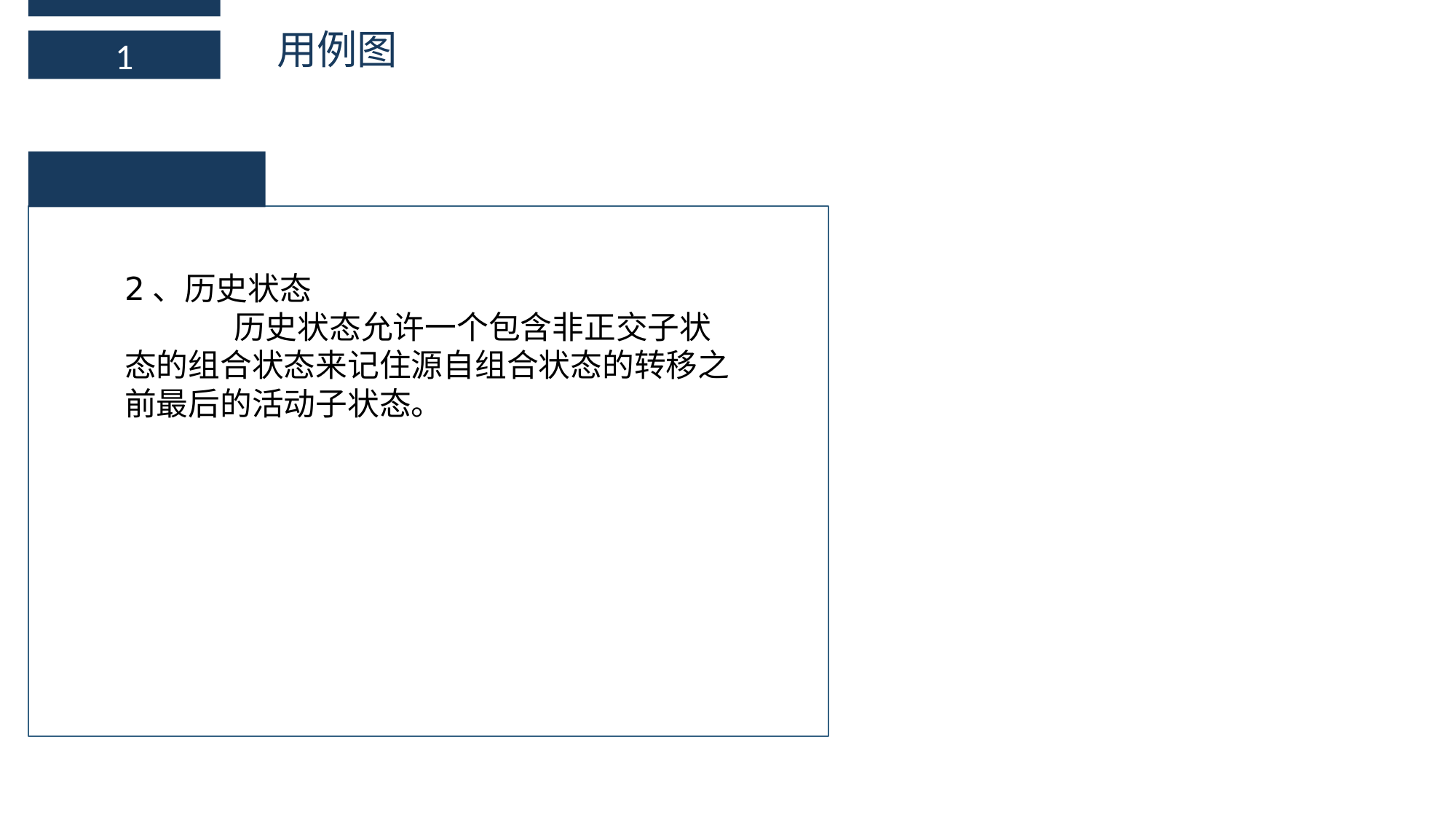

用例图
1

2、历史状态
	历史状态允许一个包含非正交子状态的组合状态来记住源自组合状态的转移之前最后的活动子状态。